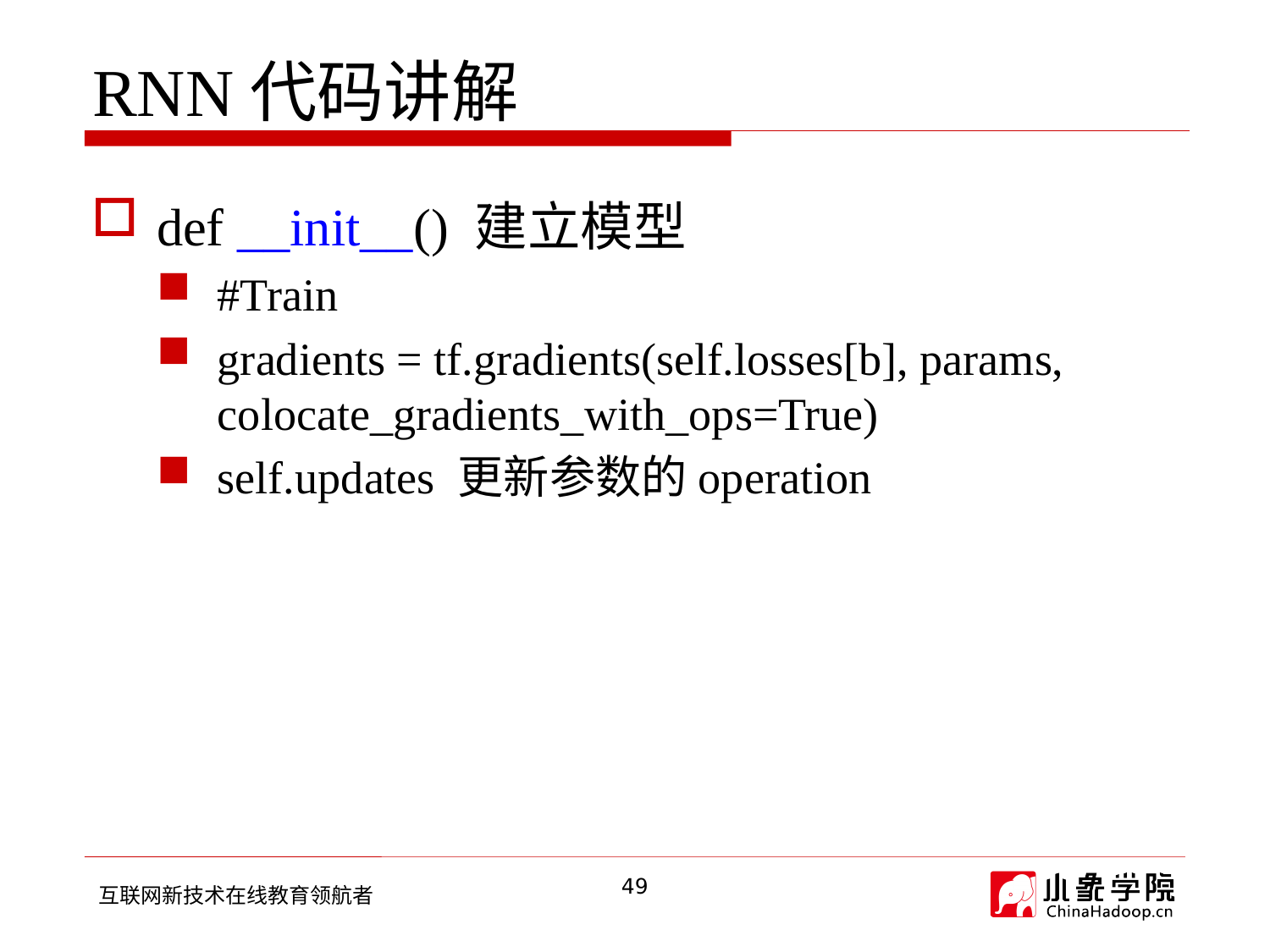

# RNN代码讲解
def __init__() 建立模型
#Train
gradients = tf.gradients(self.losses[b], params, colocate_gradients_with_ops=True)
self.updates 更新参数的operation
49